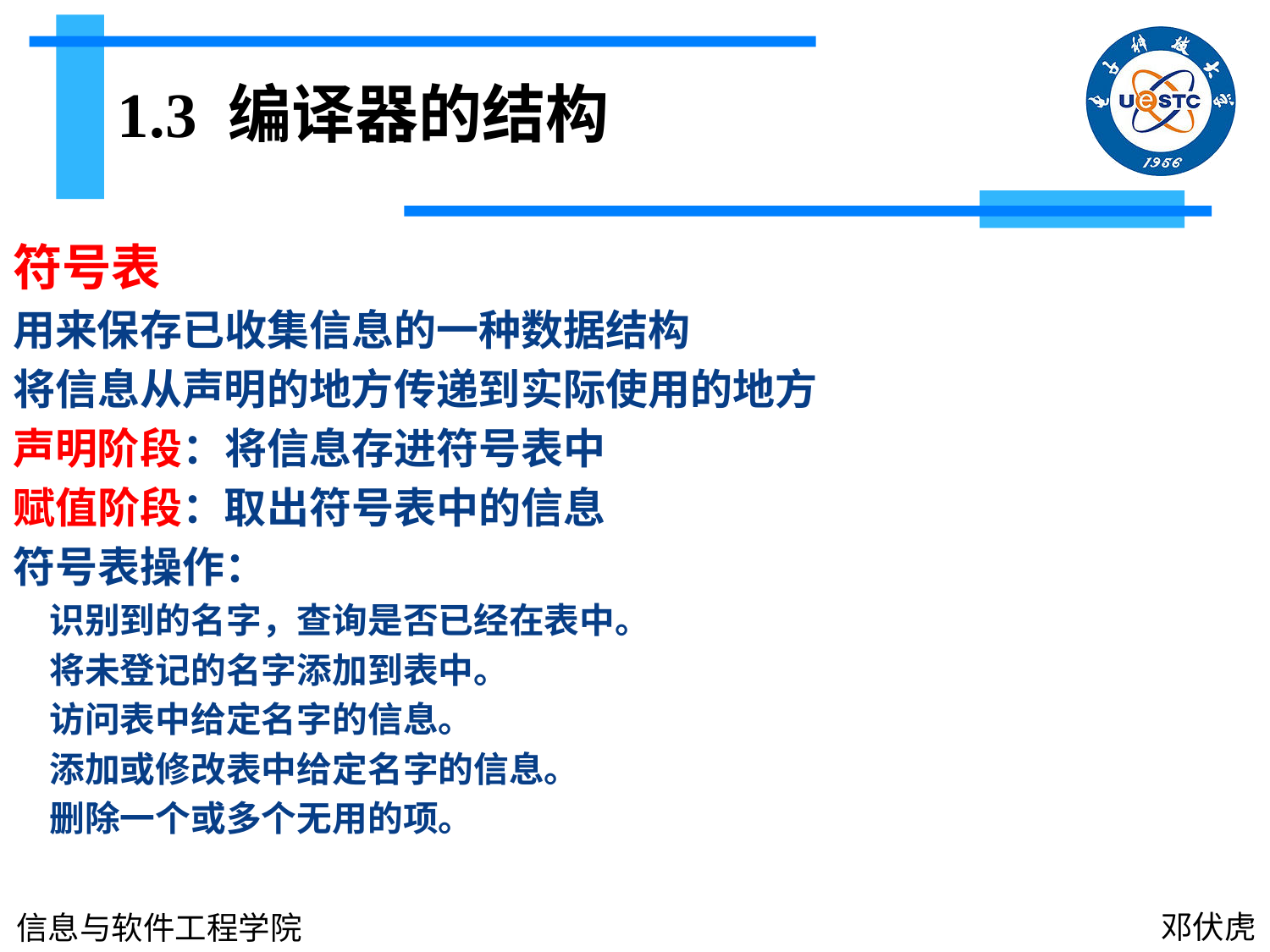

1.3 编译器的结构
符号表
用来保存已收集信息的一种数据结构
将信息从声明的地方传递到实际使用的地方
声明阶段：将信息存进符号表中
赋值阶段：取出符号表中的信息
符号表操作：
识别到的名字，查询是否已经在表中。
将未登记的名字添加到表中。
访问表中给定名字的信息。
添加或修改表中给定名字的信息。
删除一个或多个无用的项。
邓伏虎
25
信息与软件工程学院